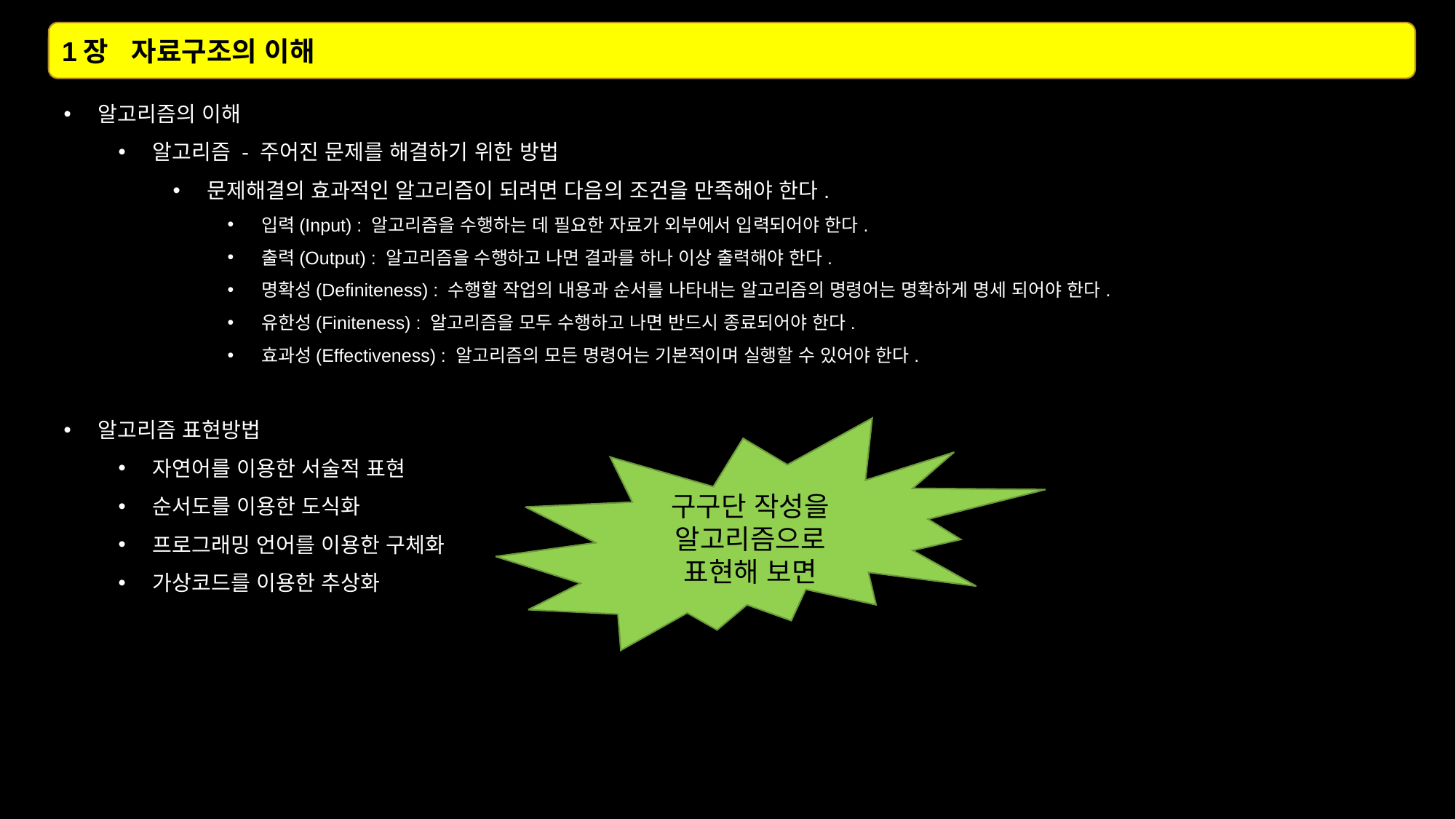

1장   자료구조의 이해
알고리즘의 이해
알고리즘 - 주어진 문제를 해결하기 위한 방법
문제해결의 효과적인 알고리즘이 되려면 다음의 조건을 만족해야 한다.
입력(Input) : 알고리즘을 수행하는 데 필요한 자료가 외부에서 입력되어야 한다.
출력(Output) : 알고리즘을 수행하고 나면 결과를 하나 이상 출력해야 한다.
명확성(Definiteness) : 수행할 작업의 내용과 순서를 나타내는 알고리즘의 명령어는 명확하게 명세 되어야 한다.
유한성(Finiteness) : 알고리즘을 모두 수행하고 나면 반드시 종료되어야 한다.
효과성(Effectiveness) : 알고리즘의 모든 명령어는 기본적이며 실행할 수 있어야 한다.

알고리즘 표현방법
자연어를 이용한 서술적 표현
순서도를 이용한 도식화
프로그래밍 언어를 이용한 구체화
가상코드를 이용한 추상화
구구단 작성을 알고리즘으로 표현해 보면